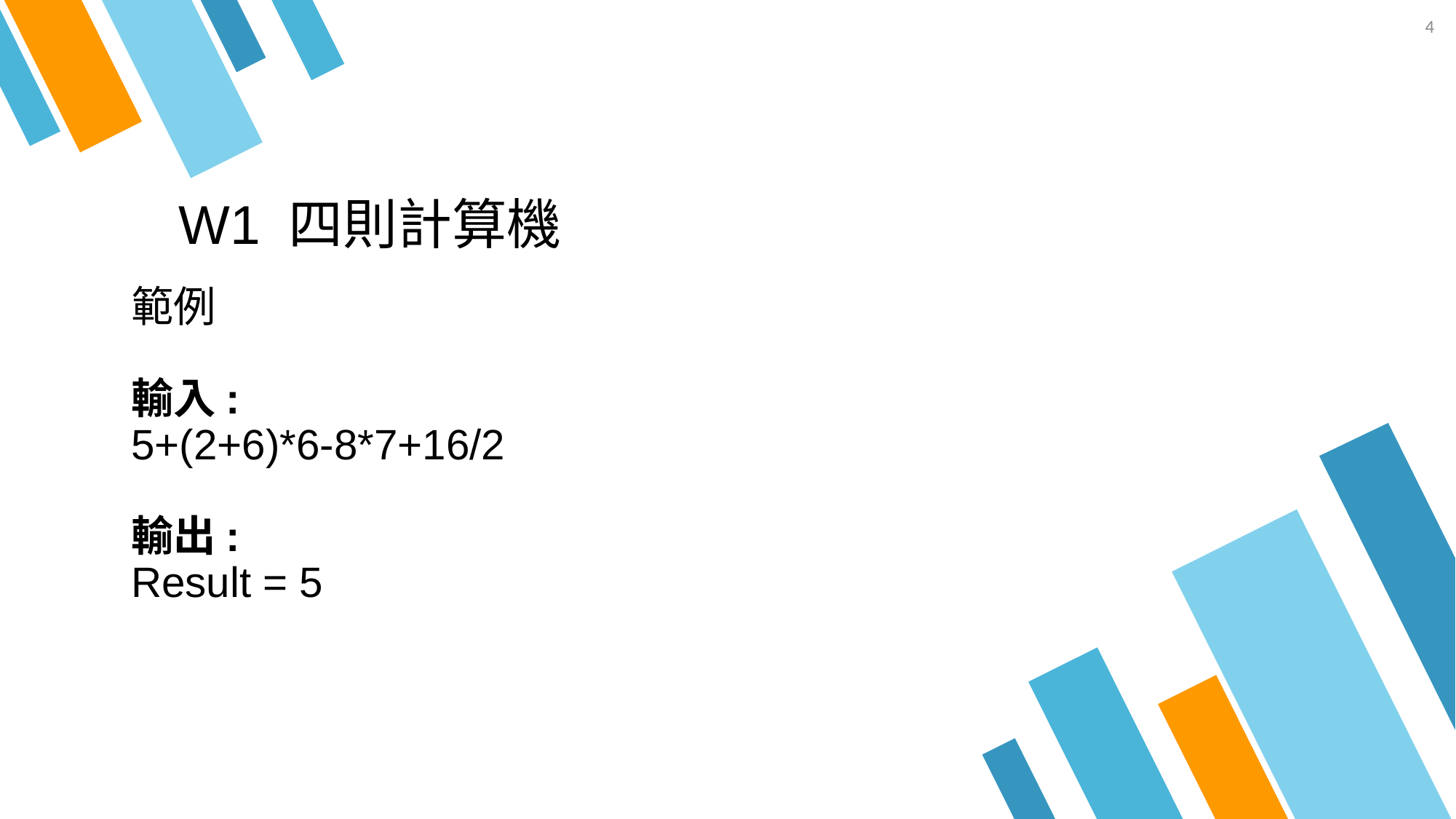

4
# W1 四則計算機
範例

輸入:
5+(2+6)*6-8*7+16/2

輸出:
Result = 5